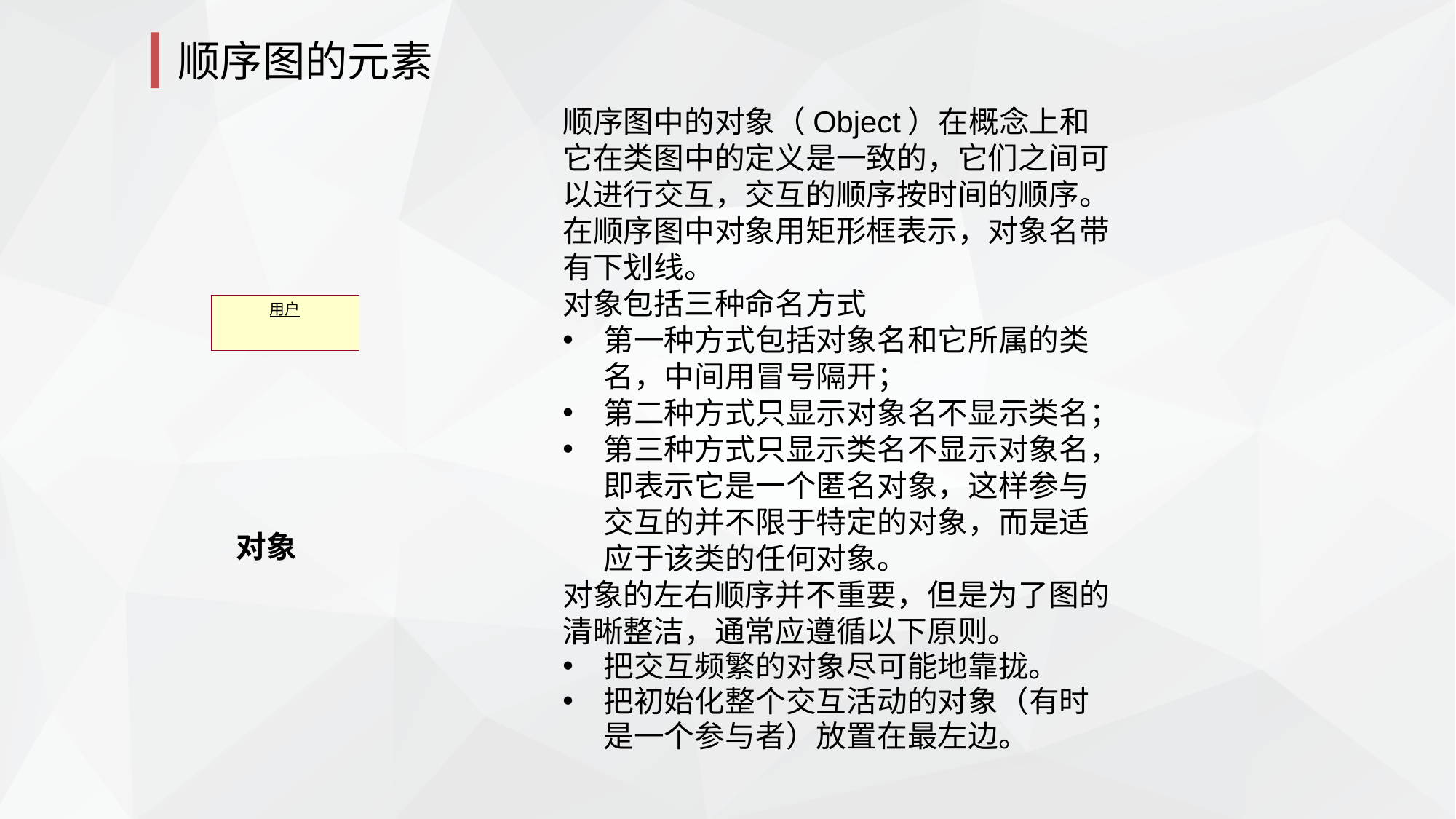

顺序图的元素

顺序图中的对象（Object）在概念上和它在类图中的定义是一致的，它们之间可以进行交互，交互的顺序按时间的顺序。在顺序图中对象用矩形框表示，对象名带有下划线。
对象包括三种命名方式
第一种方式包括对象名和它所属的类名，中间用冒号隔开；
第二种方式只显示对象名不显示类名；
第三种方式只显示类名不显示对象名，即表示它是一个匿名对象，这样参与交互的并不限于特定的对象，而是适应于该类的任何对象。
对象的左右顺序并不重要，但是为了图的清晰整洁，通常应遵循以下原则。
把交互频繁的对象尽可能地靠拢。
把初始化整个交互活动的对象（有时是一个参与者）放置在最左边。

用户
对象